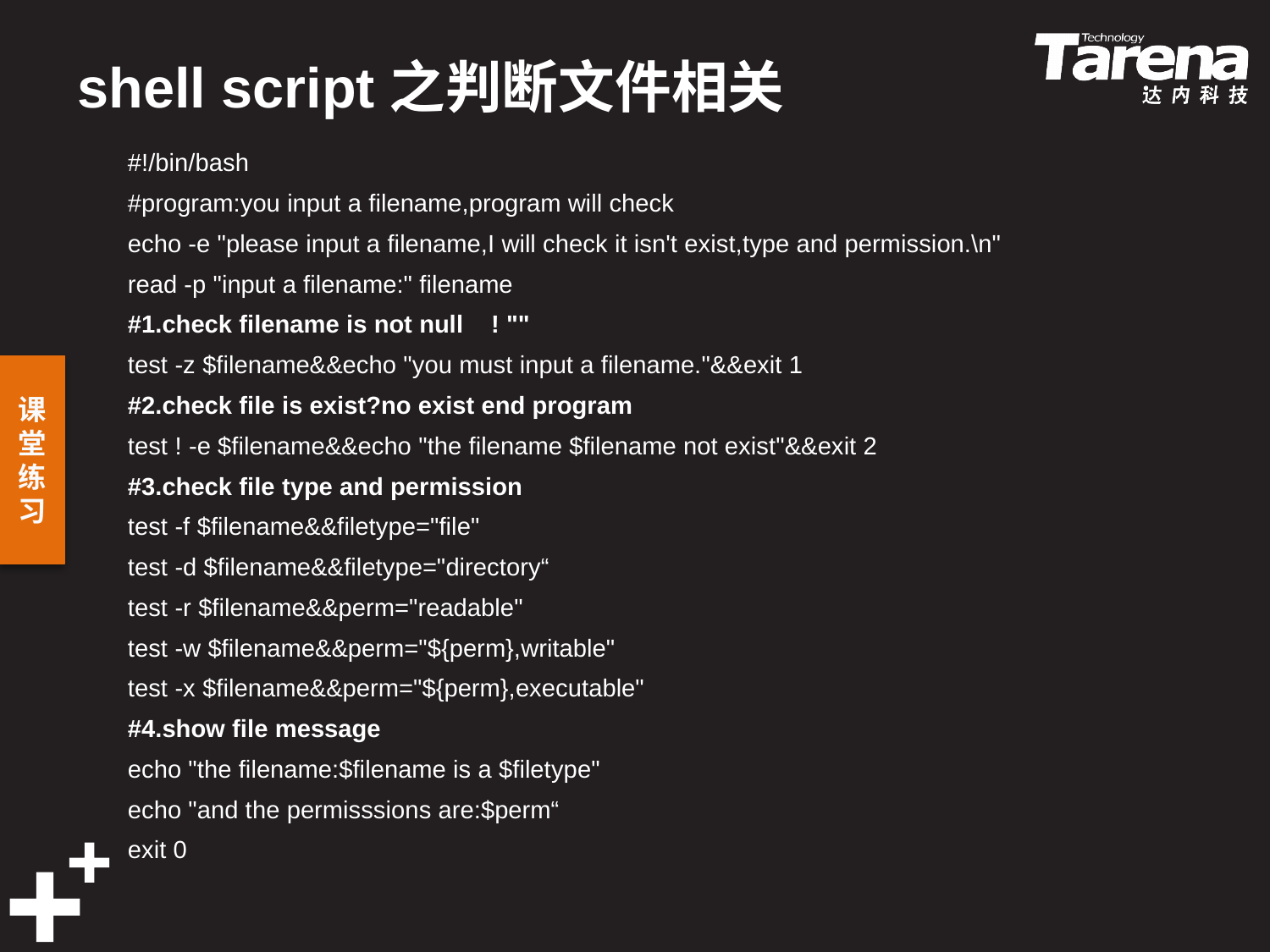

# shell script之判断文件相关
#!/bin/bash
#program:you input a filename,program will check
echo -e "please input a filename,I will check it isn't exist,type and permission.\n"
read -p "input a filename:" filename
#1.check filename is not null    ! ""
test -z $filename&&echo "you must input a filename."&&exit 1
#2.check file is exist?no exist end program
test ! -e $filename&&echo "the filename $filename not exist"&&exit 2
#3.check file type and permission
test -f $filename&&filetype="file"
test -d $filename&&filetype="directory“
test -r $filename&&perm="readable"
test -w $filename&&perm="${perm},writable"
test -x $filename&&perm="${perm},executable"
#4.show file message
echo "the filename:$filename is a $filetype"
echo "and the permisssions are:$perm“
exit 0